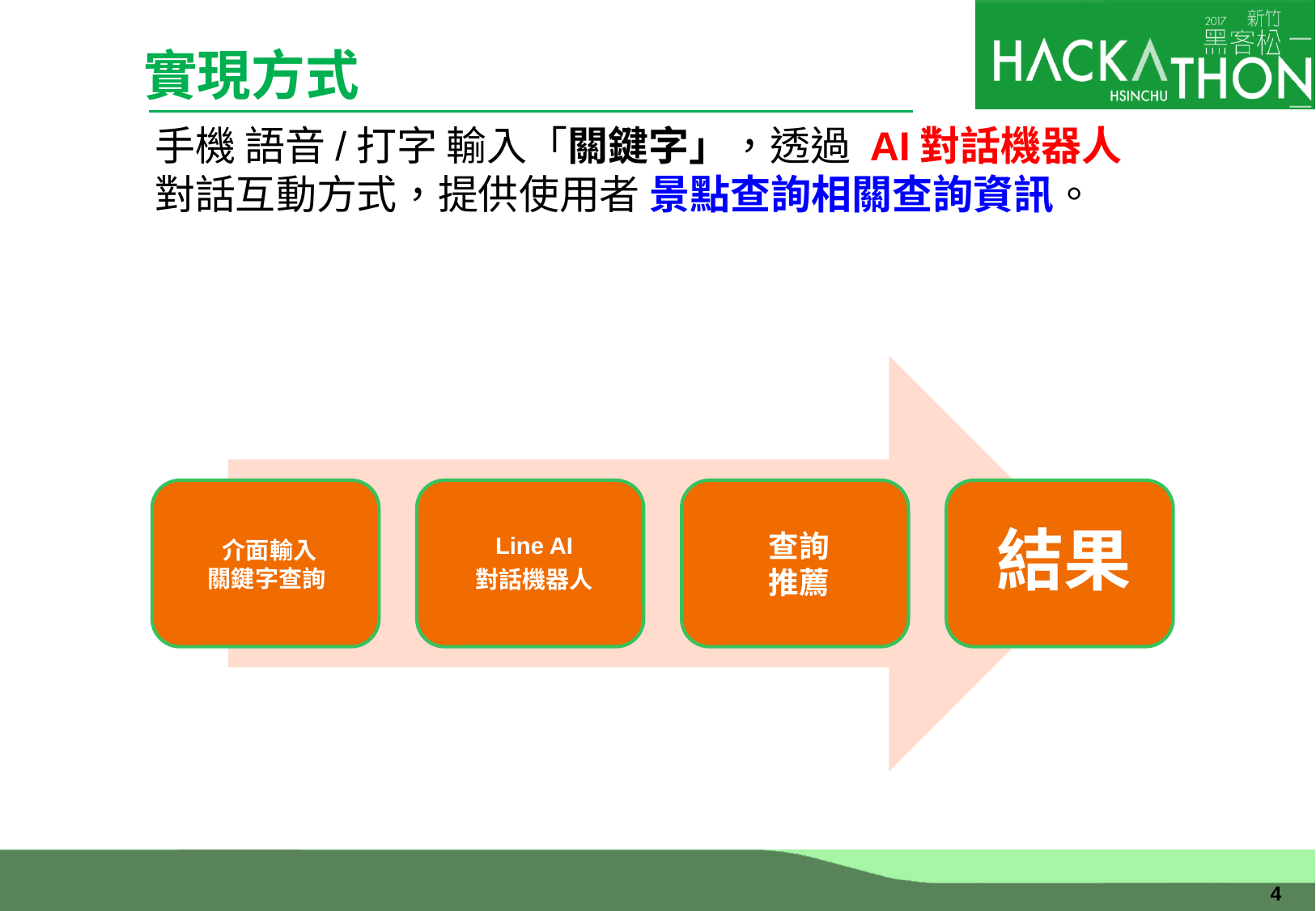

實現方式

手機 語音/打字 輸入「關鍵字」，透過 AI對話機器人 對話互動方式，提供使用者 景點查詢相關查詢資訊。
介面輸入
關鍵字查詢
Line AI
對話機器人
查詢
推薦
結果